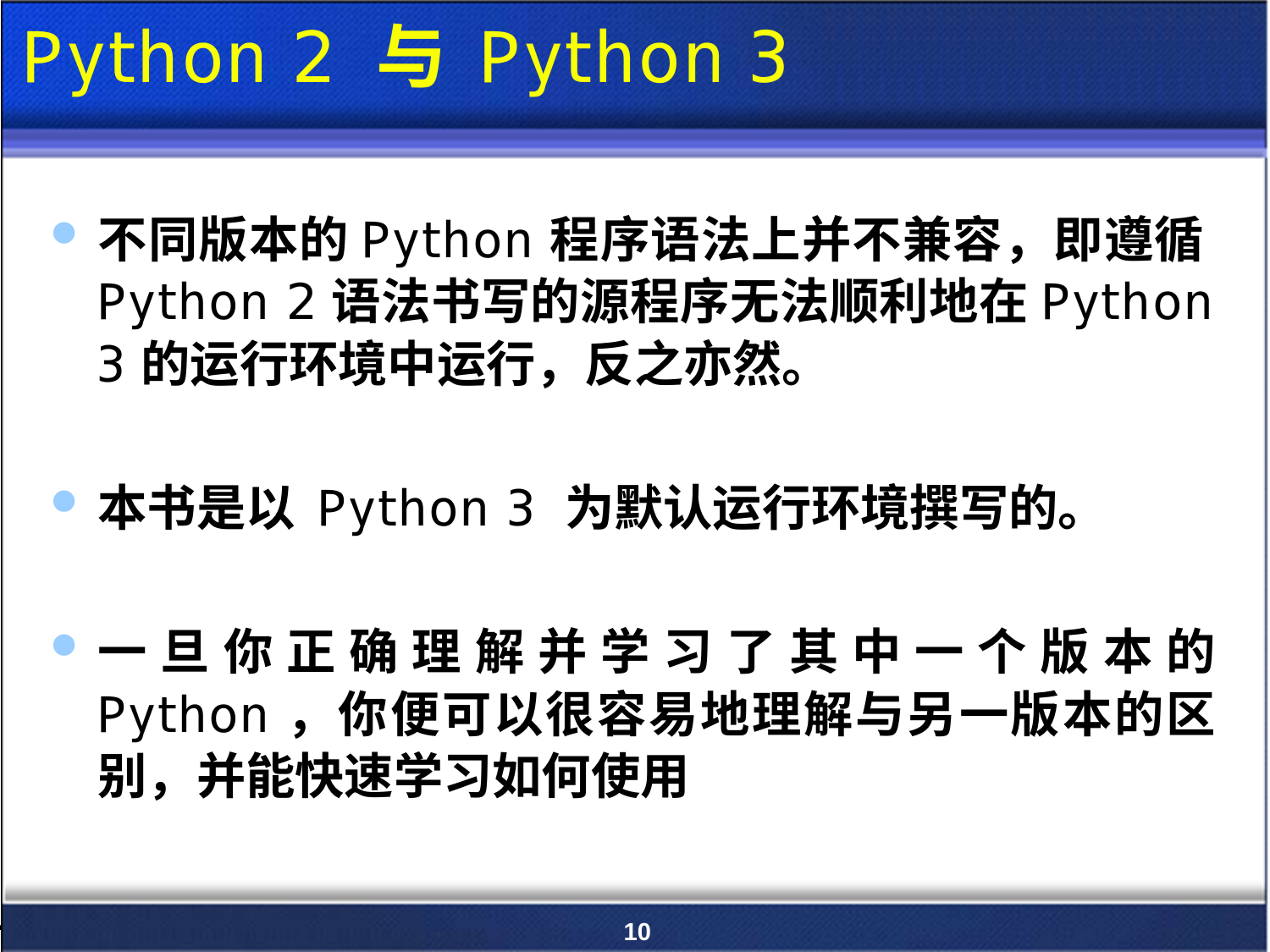

# Python 2 与 Python 3
不同版本的Python程序语法上并不兼容，即遵循Python 2语法书写的源程序无法顺利地在Python 3的运行环境中运行，反之亦然。

本书是以 Python 3 为默认运行环境撰写的。

一旦你正确理解并学习了其中一个版本的 Python，你便可以很容易地理解与另一版本的区别，并能快速学习如何使用
10